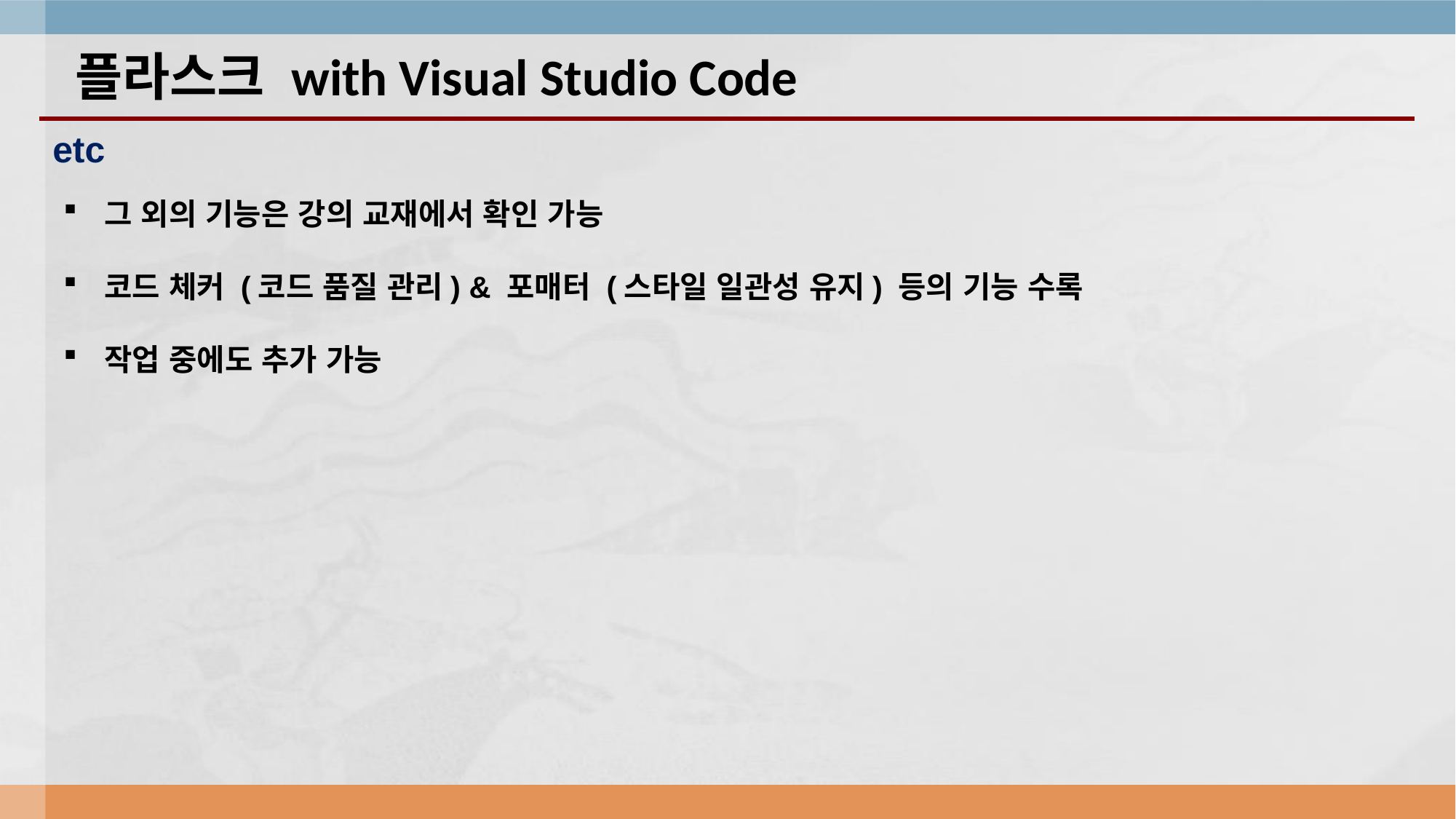

# 플라스크 with Visual Studio Code
etc
그 외의 기능은 강의 교재에서 확인 가능

코드 체커 (코드 품질 관리) & 포매터 (스타일 일관성 유지) 등의 기능 수록

작업 중에도 추가 가능